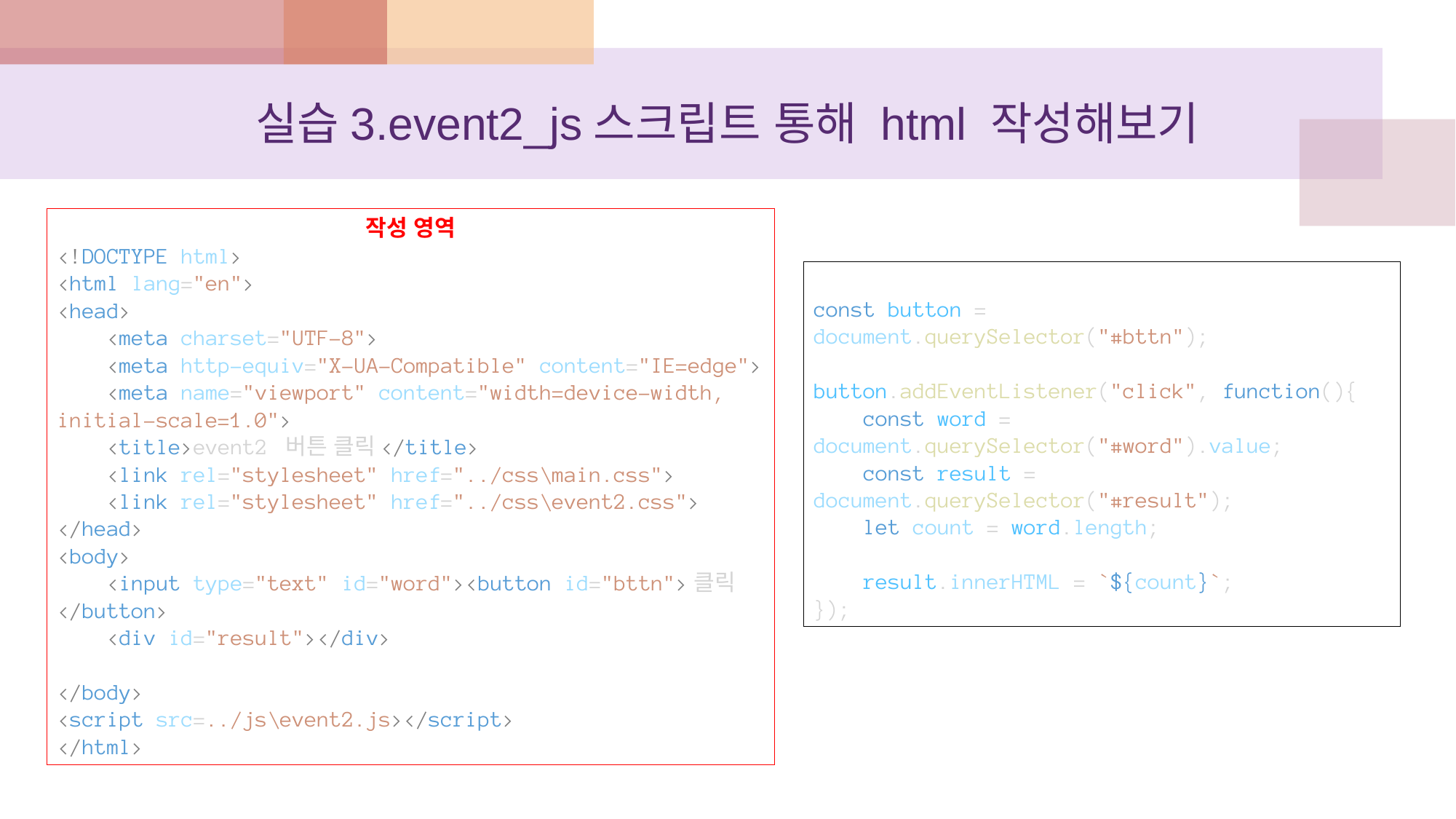

# 실습3.event2_js스크립트 통해 html 작성해보기
작성 영역
<!DOCTYPE html>
<html lang="en">
<head>
    <meta charset="UTF-8">
    <meta http-equiv="X-UA-Compatible" content="IE=edge">
    <meta name="viewport" content="width=device-width, initial-scale=1.0">
    <title>event2 버튼 클릭</title>
    <link rel="stylesheet" href="../css\main.css">
    <link rel="stylesheet" href="../css\event2.css">
</head>
<body>
    <input type="text" id="word"><button id="bttn">클릭</button>
    <div id="result"></div>

</body>
<script src=../js\event2.js></script>
</html>
const button = document.querySelector("#bttn");
button.addEventListener("click", function(){
    const word = document.querySelector("#word").value;
    const result = document.querySelector("#result");
    let count = word.length;
    result.innerHTML = `${count}`;
});